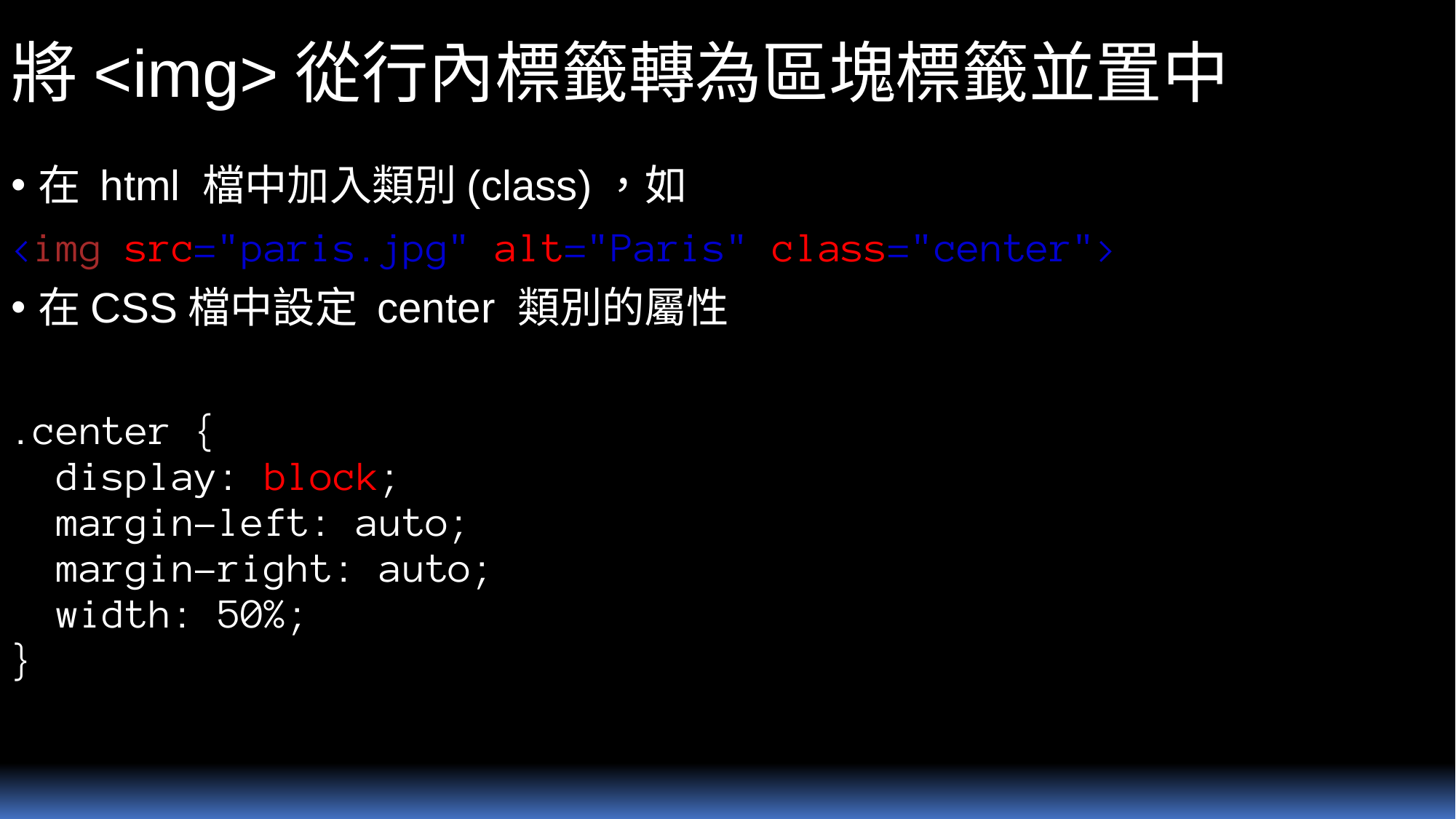

# 將<img>從行內標籤轉為區塊標籤並置中
在 html 檔中加入類別(class)，如
<img src="paris.jpg" alt="Paris" class="center">
在CSS檔中設定 center 類別的屬性

.center {
  display: block;
  margin-left: auto;
  margin-right: auto;
  width: 50%;
}